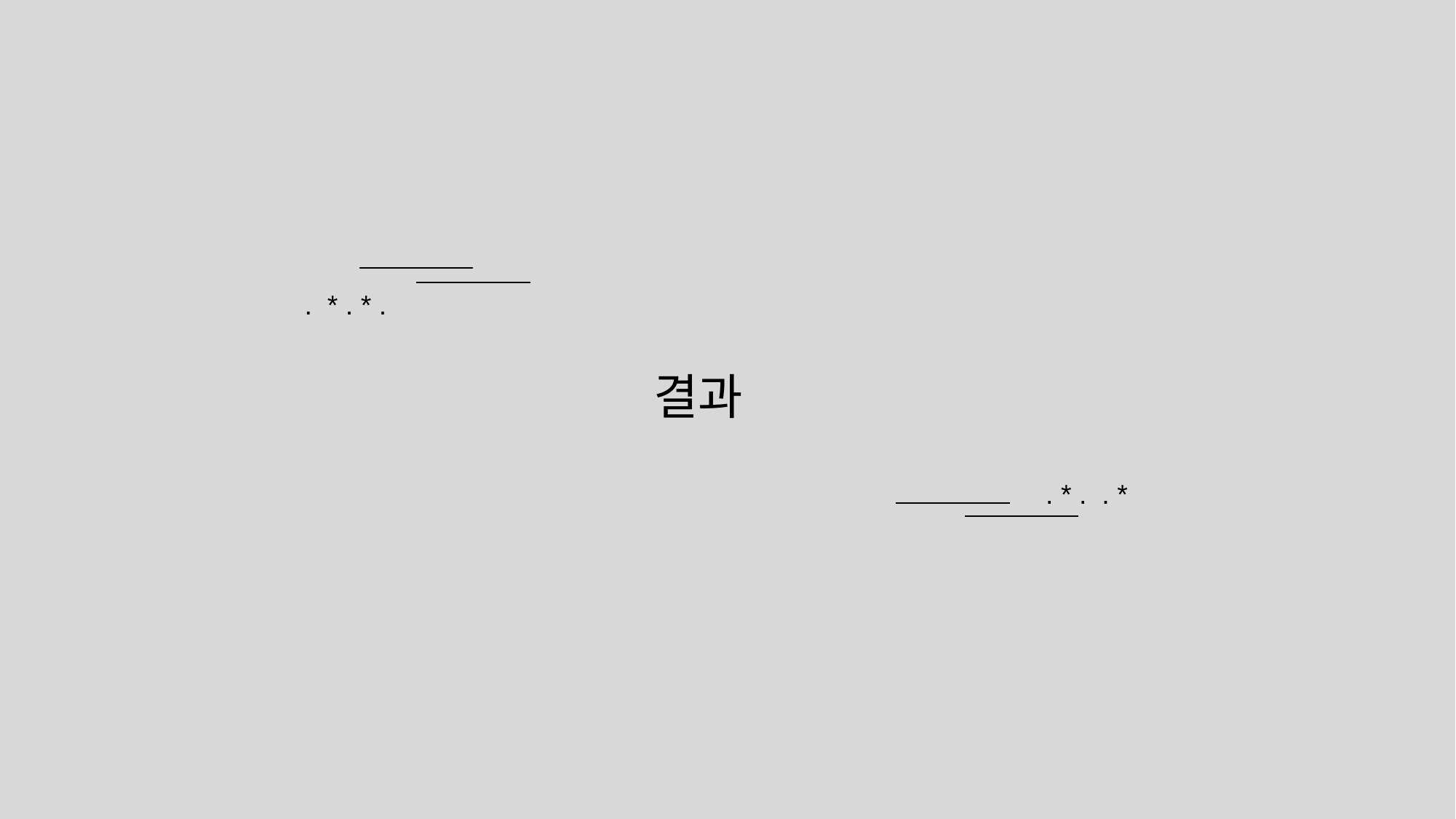

.  * . * .
결과
. * .  . *